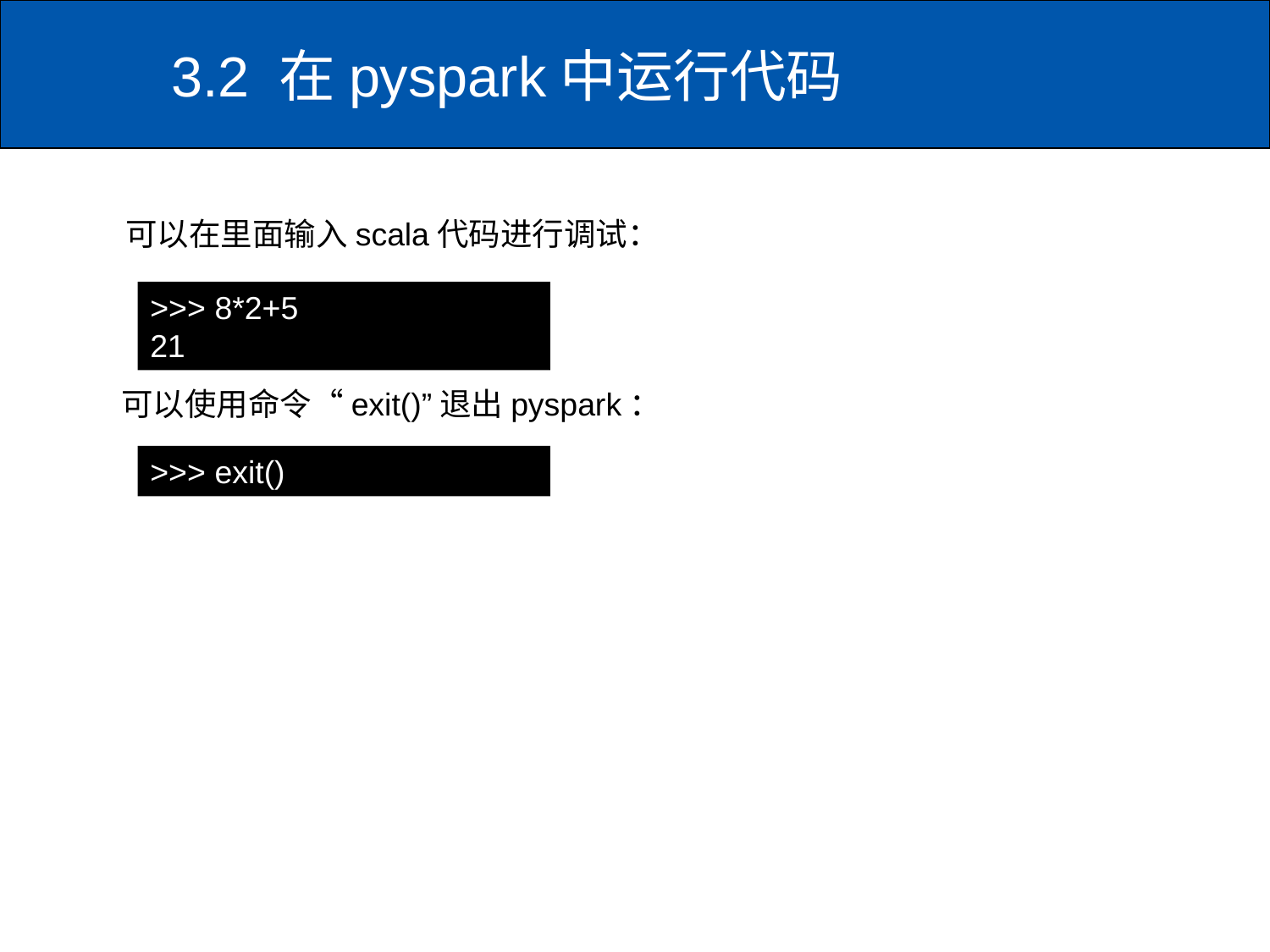

# 3.2 在pyspark中运行代码
可以在里面输入scala代码进行调试：
>>> 8*2+5
21
可以使用命令“exit()”退出pyspark：
>>> exit()